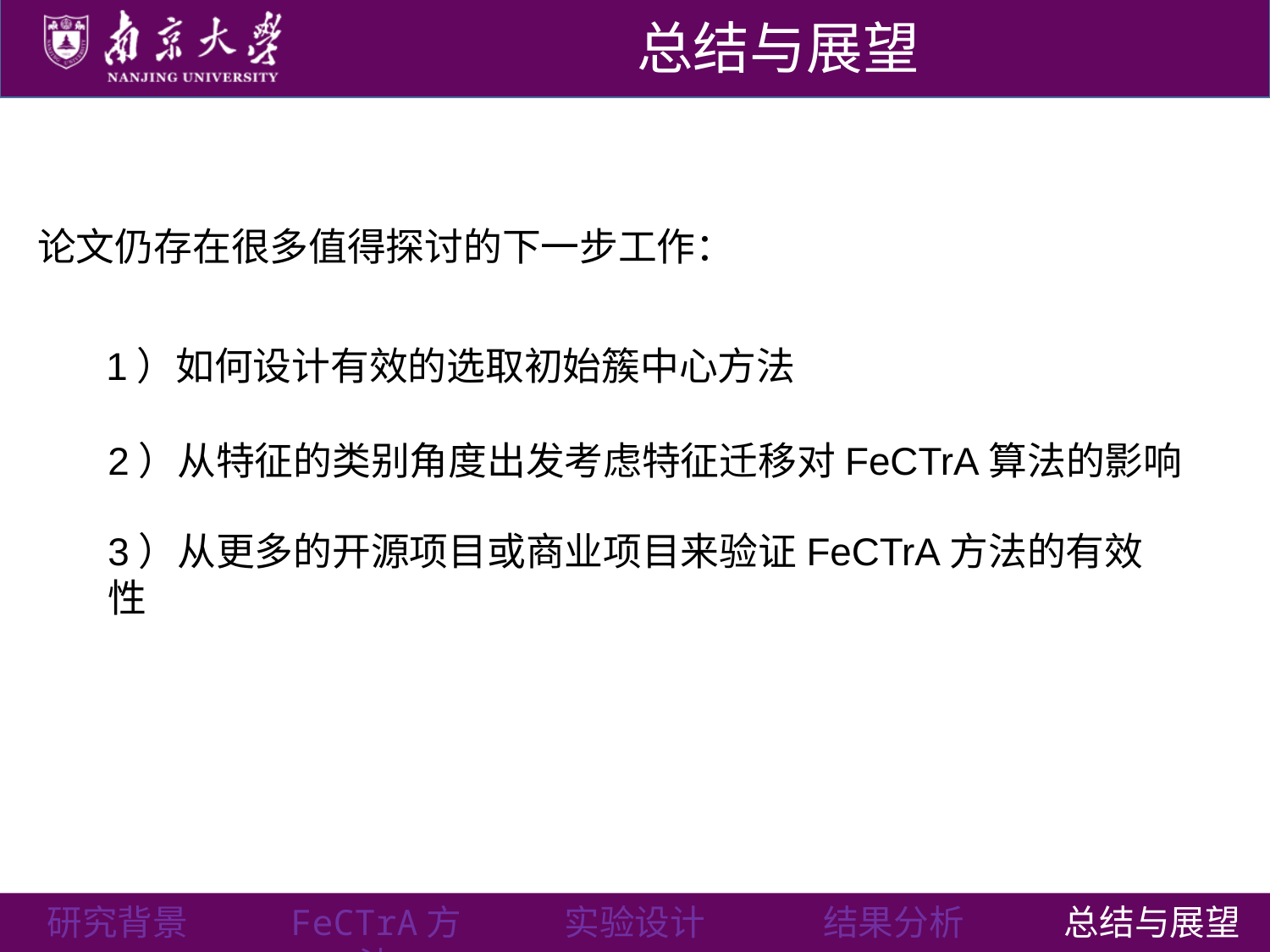

总结与展望
论文仍存在很多值得探讨的下一步工作：
1）如何设计有效的选取初始簇中心方法
2）从特征的类别角度出发考虑特征迁移对FeCTrA算法的影响
3）从更多的开源项目或商业项目来验证FeCTrA方法的有效性
研究背景
FeCTrA方法
实验设计
结果分析
总结与展望